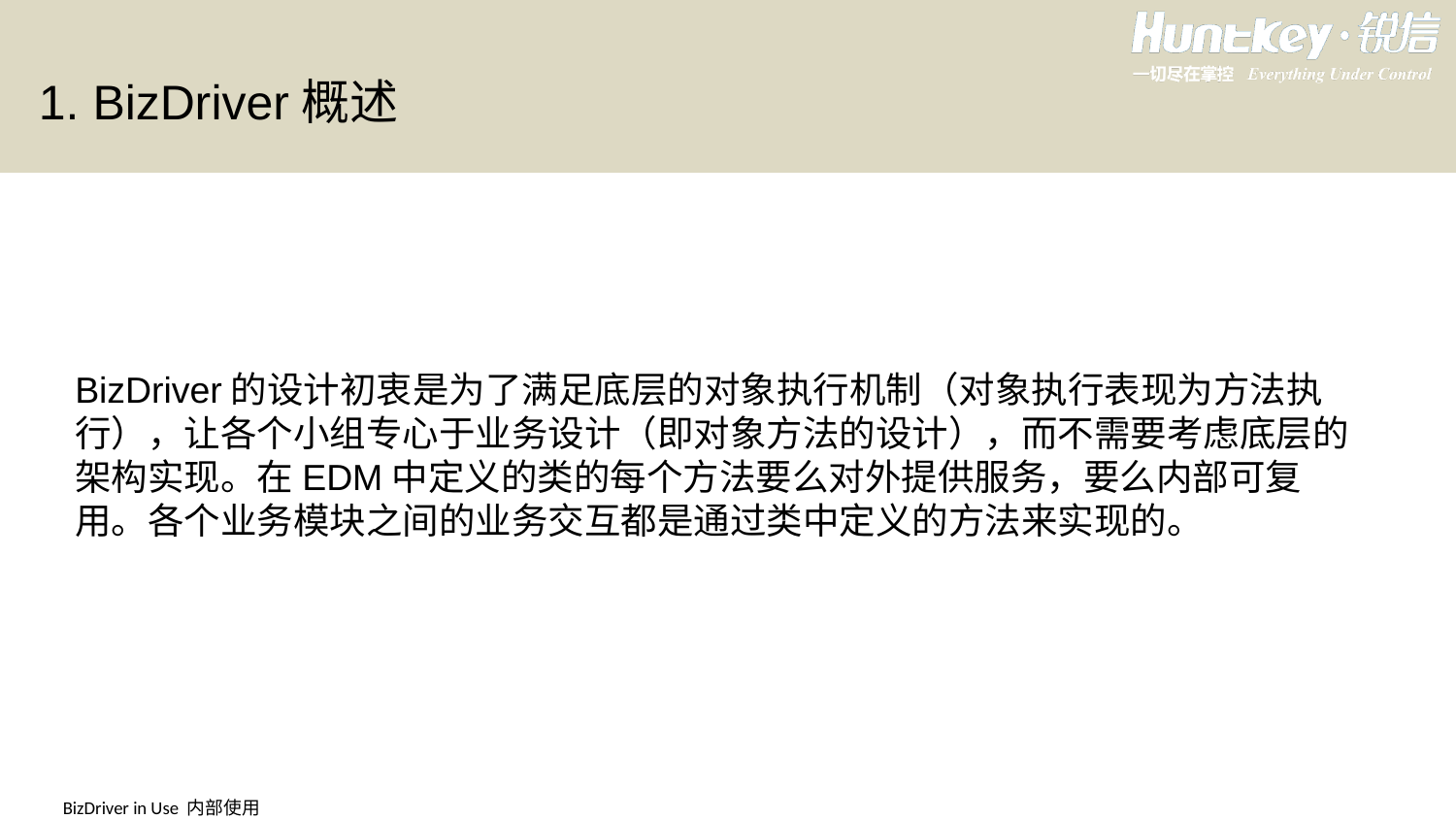

1. BizDriver概述
BizDriver的设计初衷是为了满足底层的对象执行机制（对象执行表现为方法执行），让各个小组专心于业务设计（即对象方法的设计），而不需要考虑底层的架构实现。在EDM中定义的类的每个方法要么对外提供服务，要么内部可复用。各个业务模块之间的业务交互都是通过类中定义的方法来实现的。